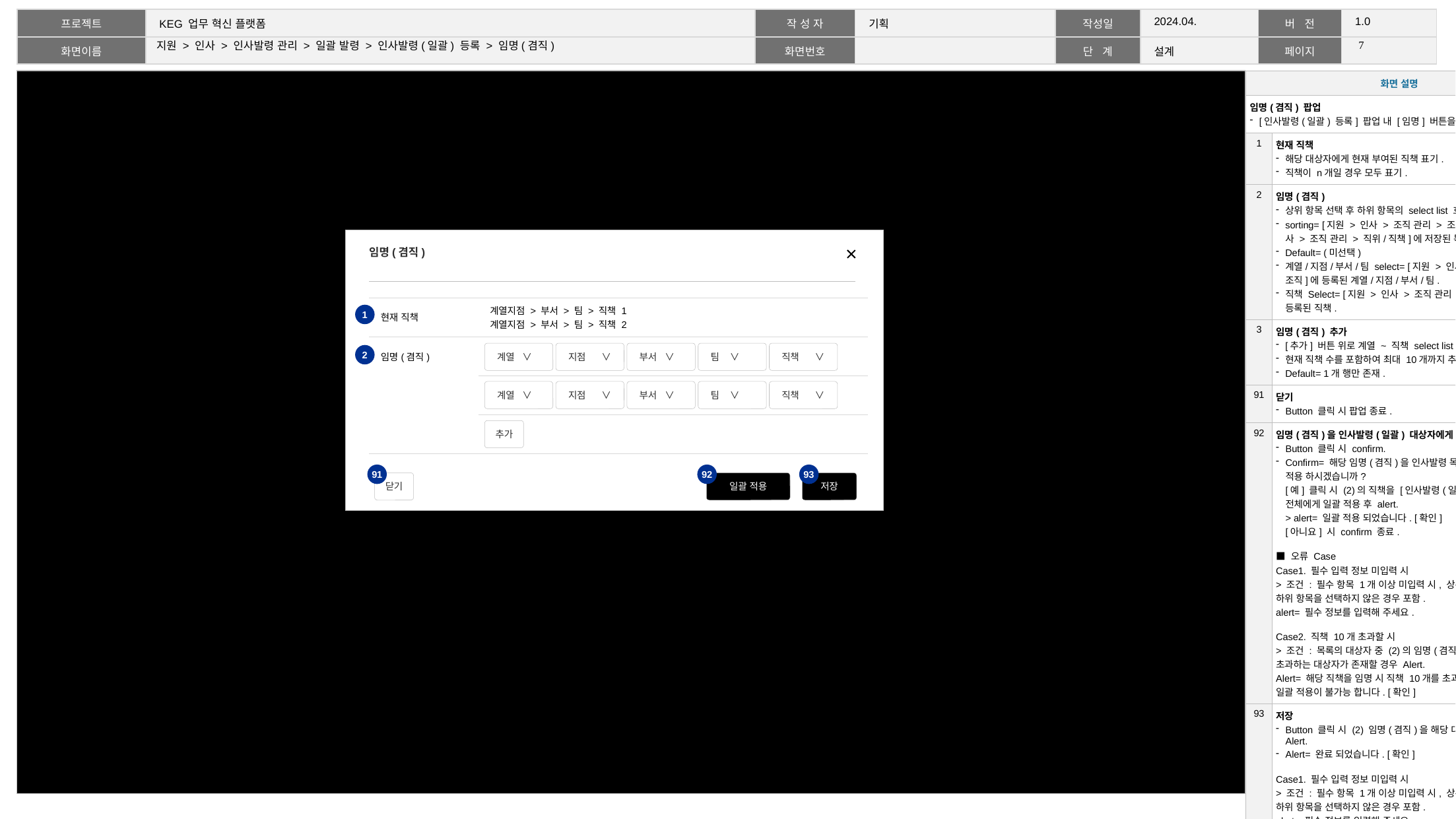

7

# 지원 > 인사 > 인사발령 관리 > 일괄 발령 > 인사발령(일괄) 등록 > 임명(겸직)
| 화면 설명 |  |
| --- | --- |
| 임명(겸직) 팝업 [인사발령(일괄) 등록] 팝업 내 [임명] 버튼을 클릭하여 호출. |  |
| 1 | 현재 직책 해당 대상자에게 현재 부여된 직책 표기. 직책이 n개일 경우 모두 표기. |
| 2 | 임명(겸직) 상위 항목 선택 후 하위 항목의 select list 호출. sorting= [지원 > 인사 > 조직 관리 > 조직] 및 [지원 > 인사 > 조직 관리 > 직위/직책]에 저장된 목록순. Default= (미선택) 계열/지점/부서/팀 select= [지원 > 인사 > 조직 관리 > 조직]에 등록된 계열/지점/부서/팀. 직책 Select= [지원 > 인사 > 조직 관리 > 직위/직책 ]에 등록된 직책. |
| 3 | 임명(겸직) 추가 [추가] 버튼 위로 계열 ~ 직책 select list 행 추가. 현재 직책 수를 포함하여 최대 10개까지 추가 가능. Default= 1개 행만 존재. |
| 91 | 닫기 Button 클릭 시 팝업 종료. |
| 92 | 임명(겸직)을 인사발령(일괄) 대상자에게 모두 적용. Button 클릭 시 confirm. Confirm= 해당 임명(겸직)을 인사발령 목록의 대상자에게 모두 적용 하시겠습니까? [예] 클릭 시 (2)의 직책을 [인사발령(일괄) 등록]의 대상자 전체에게 일괄 적용 후 alert. > alert= 일괄 적용 되었습니다. [확인] [아니요] 시 confirm 종료. ■ 오류 Case Case1. 필수 입력 정보 미입력 시 > 조건 : 필수 항목 1개 이상 미입력 시, 상위 항목만 선택하고 하위 항목을 선택하지 않은 경우 포함. alert= 필수 정보를 입력해 주세요. Case2. 직책 10개 초과할 시 > 조건 : 목록의 대상자 중 (2)의 임명(겸직) 시 직책 10개가 초과하는 대상자가 존재할 경우 Alert. Alert= 해당 직책을 임명 시 직책 10개를 초과하는 대상자가 있어 일괄 적용이 불가능 합니다. [확인] |
| 93 | 저장 Button 클릭 시 (2) 임명(겸직)을 해당 대상자에게만 저장 후 Alert. Alert= 완료 되었습니다. [확인] Case1. 필수 입력 정보 미입력 시 > 조건 : 필수 항목 1개 이상 미입력 시, 상위 항목만 선택하고 하위 항목을 선택하지 않은 경우 포함. alert= 필수 정보를 입력해 주세요. |
임명(겸직)
| 현재 직책 | 계열지점 > 부서 > 팀 > 직책 1 계열지점 > 부서 > 팀 > 직책 2 |
| --- | --- |
| 임명(겸직) |  |
|  |  |
|  |  |
1
계열   ∨
지점      ∨
부서   ∨
팀    ∨
직책      ∨
2
계열   ∨
지점      ∨
부서   ∨
팀    ∨
직책      ∨
추가
91
92
93
닫기
일괄 적용
저장